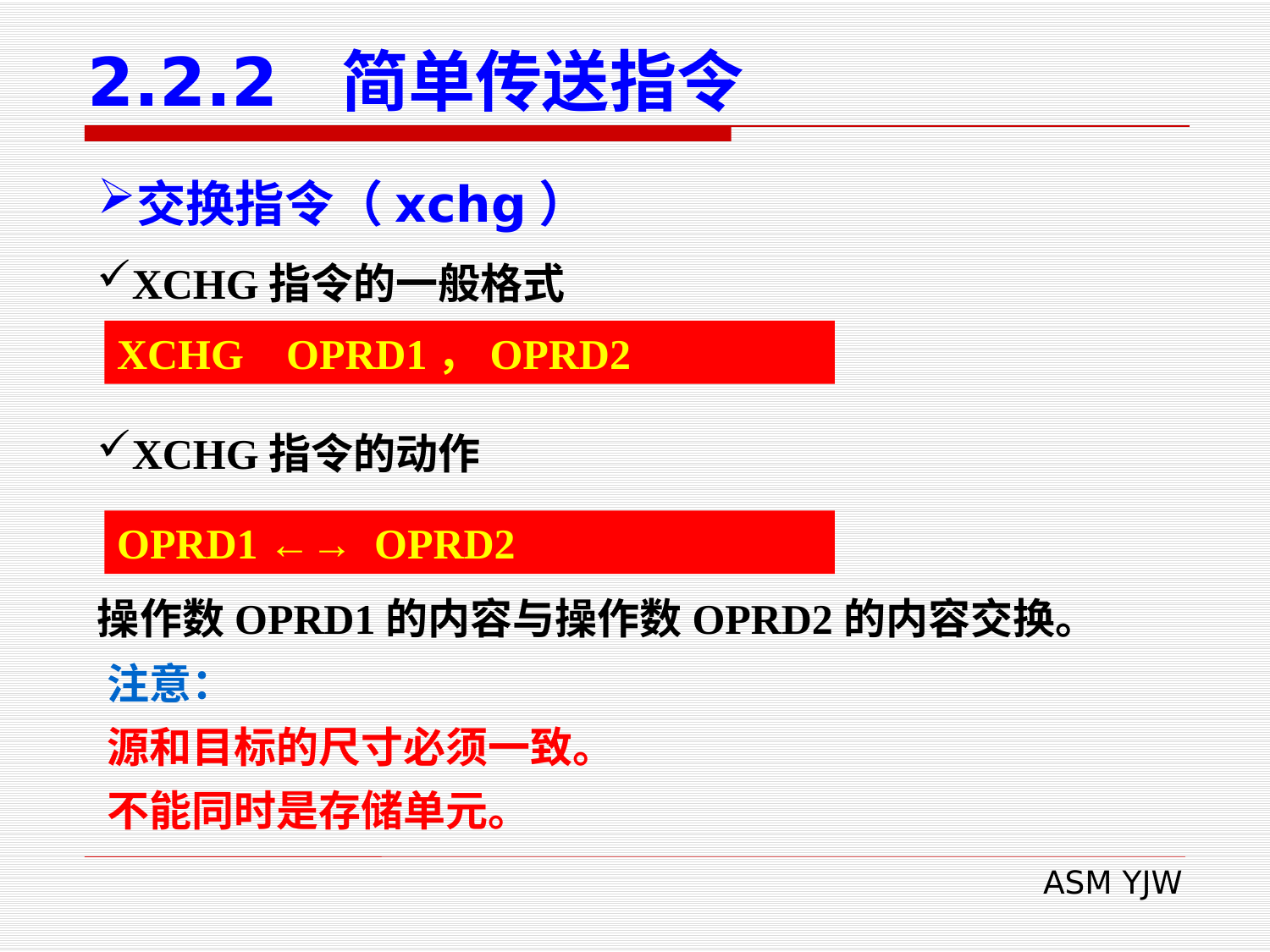

# 2.2.2  简单传送指令
交换指令（xchg）
XCHG指令的一般格式
XCHG    OPRD1，OPRD2
XCHG指令的动作
OPRD1 ←→  OPRD2
操作数OPRD1的内容与操作数OPRD2的内容交换。
注意：
源和目标的尺寸必须一致。
不能同时是存储单元。